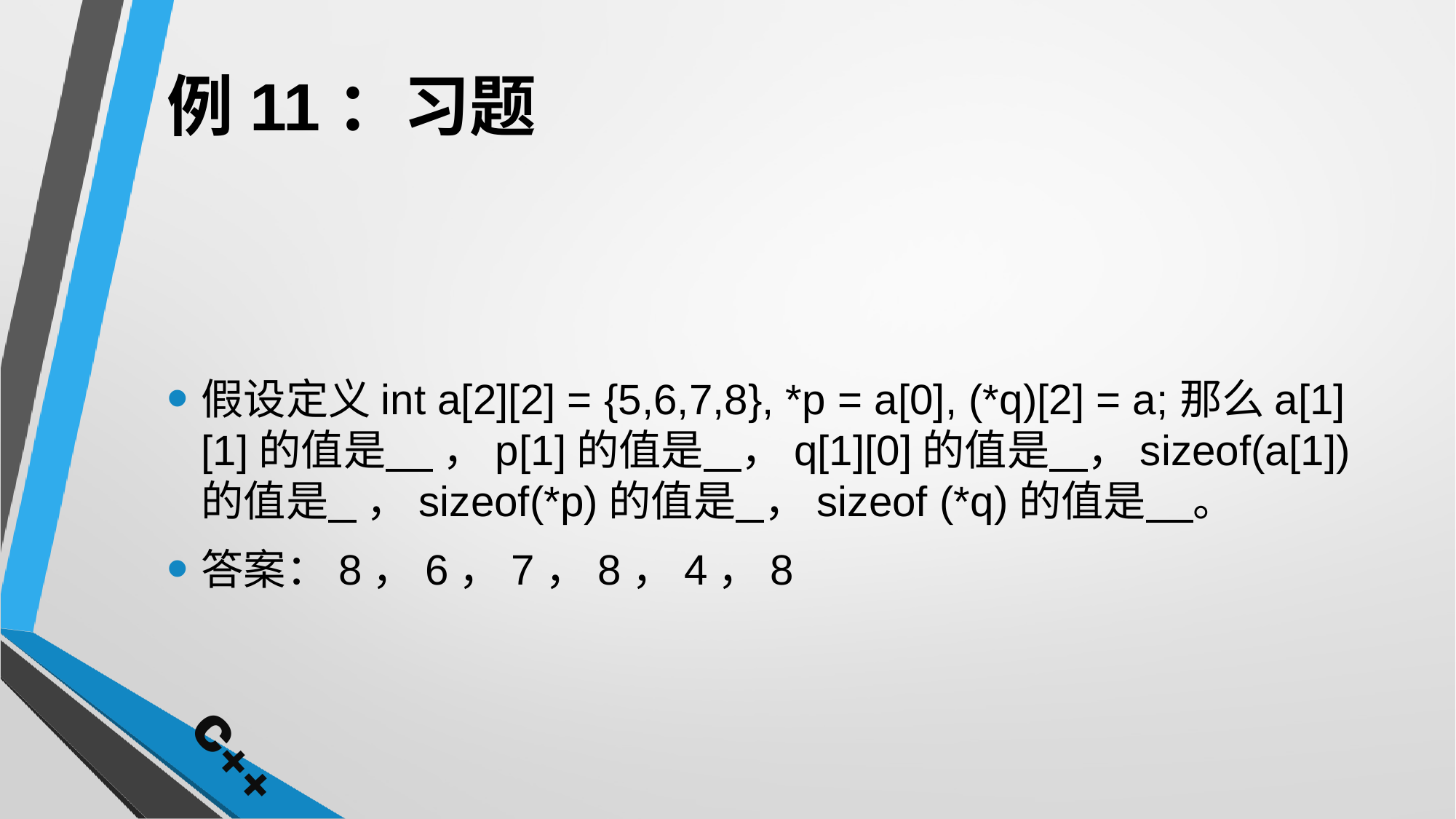

# 例11：习题
假设定义int a[2][2] = {5,6,7,8}, *p = a[0], (*q)[2] = a;那么a[1][1]的值是      ，p[1]的值是    ，q[1][0]的值是    ，sizeof(a[1])的值是    ，sizeof(*p)的值是   ，sizeof (*q)的值是     。
答案：8，6，7，8，4，8